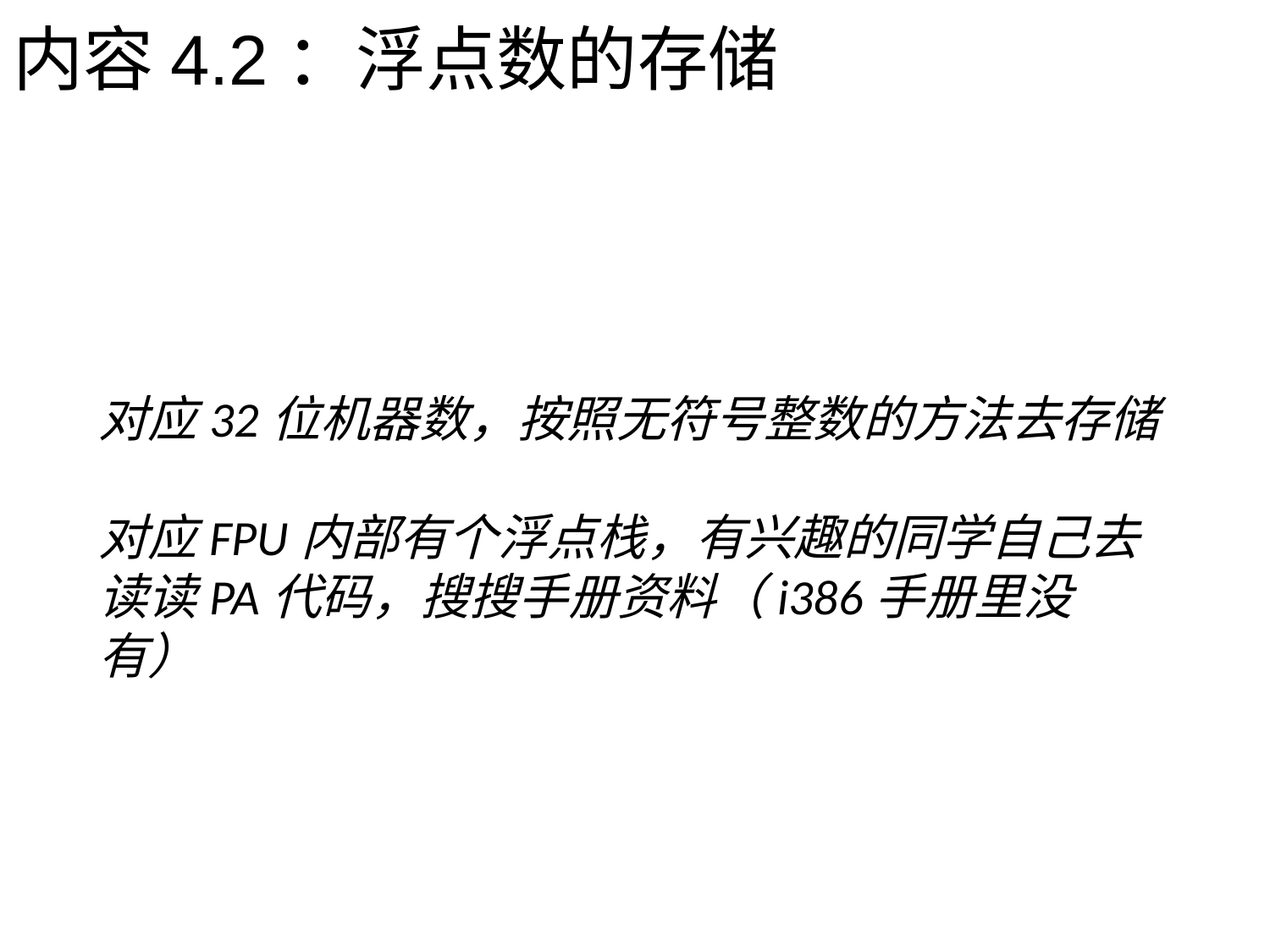

# 内容4.2：浮点数的存储
对应32位机器数，按照无符号整数的方法去存储

对应FPU内部有个浮点栈，有兴趣的同学自己去读读PA代码，搜搜手册资料（i386手册里没有）